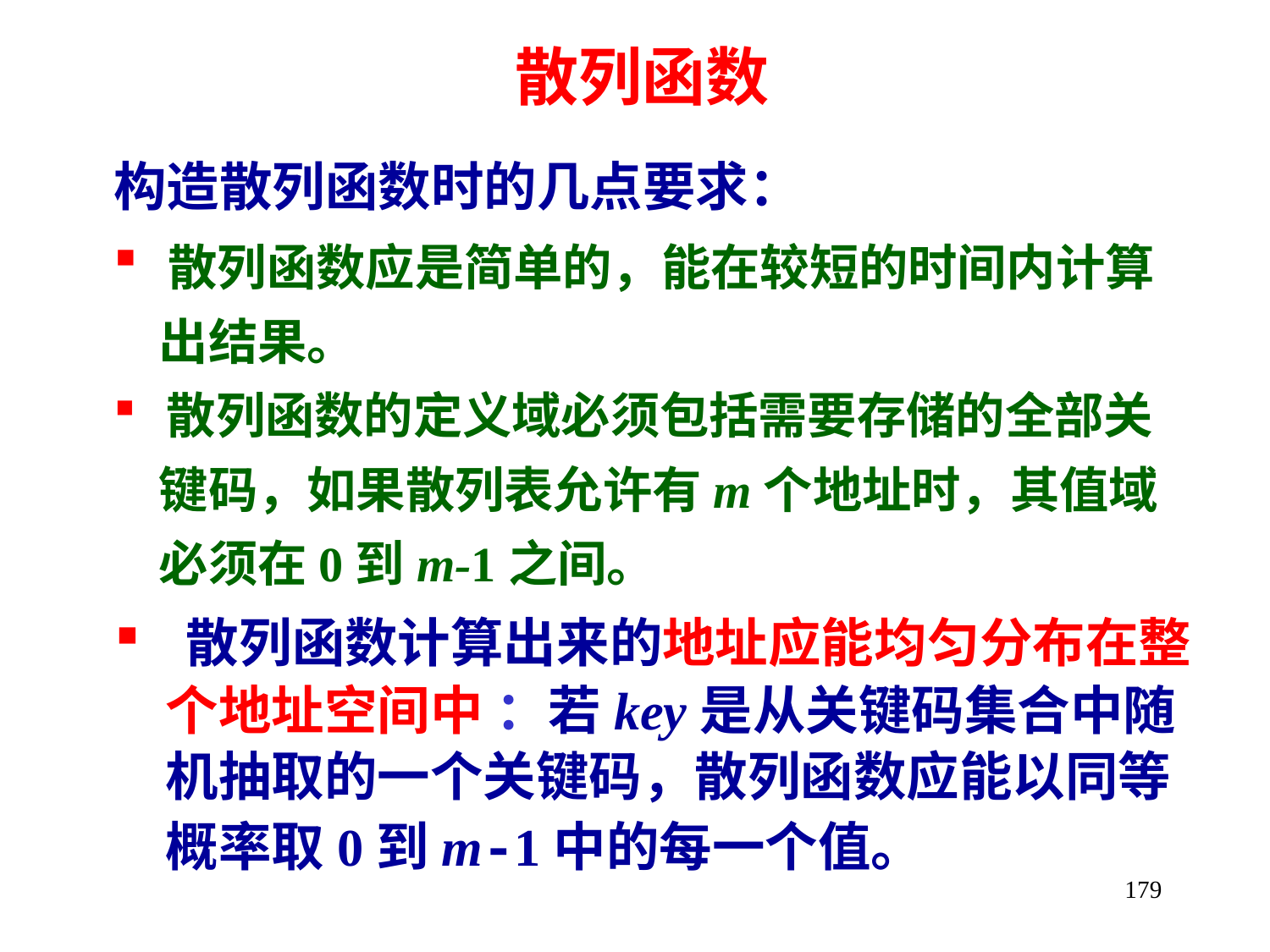

散列函数
构造散列函数时的几点要求：
 散列函数应是简单的，能在较短的时间内计算
   出结果。
 散列函数的定义域必须包括需要存储的全部关
   键码，如果散列表允许有m个地址时，其值域
   必须在0到m-1之间。

  散列函数计算出来的地址应能均匀分布在整
   个地址空间中 ：若key是从关键码集合中随
   机抽取的一个关键码，散列函数应能以同等
   概率取0到m-1中的每一个值。
179